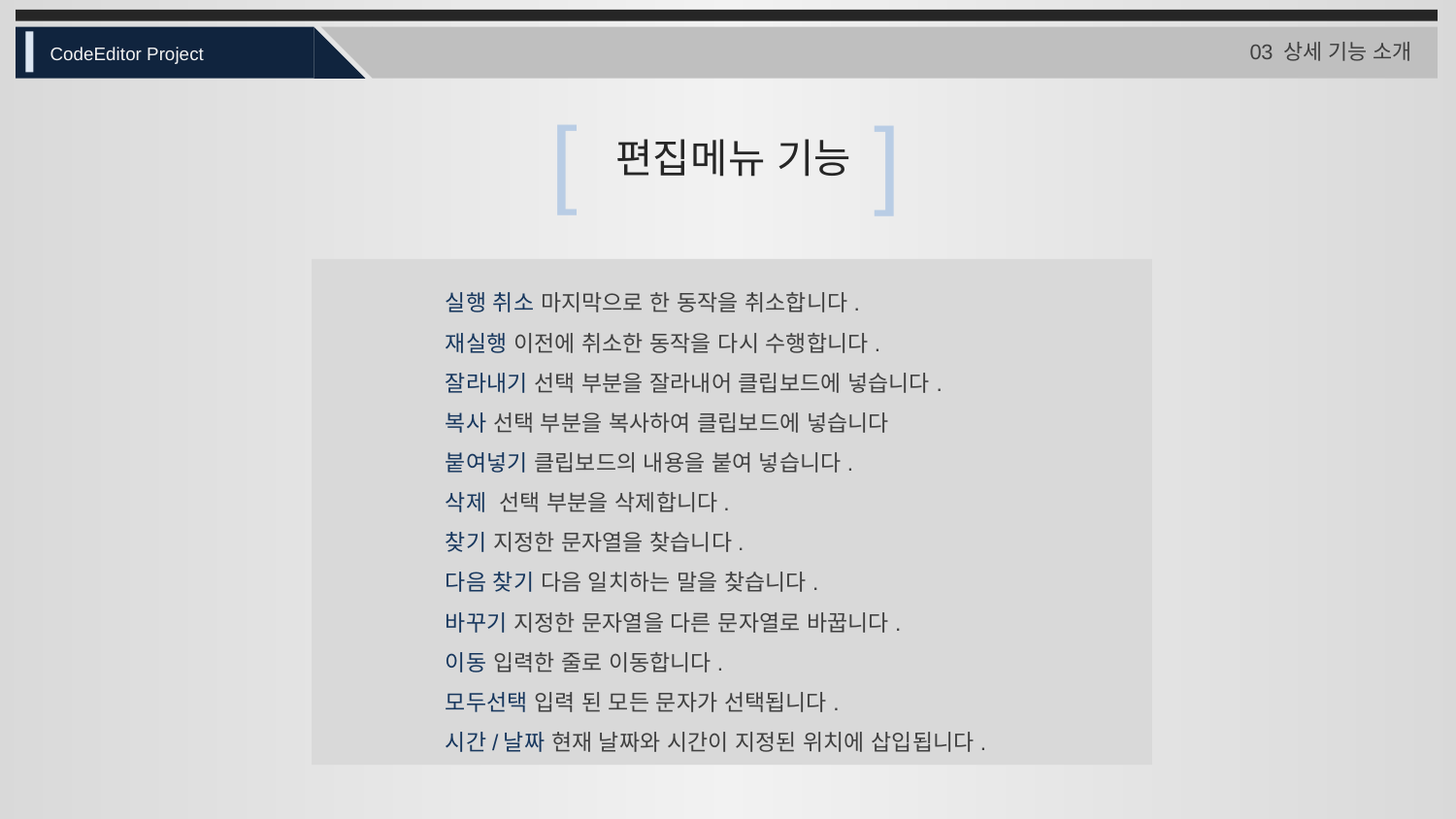

03 상세 기능 소개
CodeEditor Project
[
]
편집메뉴 기능

실행 취소 마지막으로 한 동작을 취소합니다.
재실행 이전에 취소한 동작을 다시 수행합니다.
잘라내기 선택 부분을 잘라내어 클립보드에 넣습니다.
복사 선택 부분을 복사하여 클립보드에 넣습니다
붙여넣기 클립보드의 내용을 붙여 넣습니다.
삭제  선택 부분을 삭제합니다.
찾기 지정한 문자열을 찾습니다.
다음 찾기 다음 일치하는 말을 찾습니다.
바꾸기 지정한 문자열을 다른 문자열로 바꿉니다.
이동 입력한 줄로 이동합니다.
모두선택 입력 된 모든 문자가 선택됩니다.
시간/날짜 현재 날짜와 시간이 지정된 위치에 삽입됩니다.